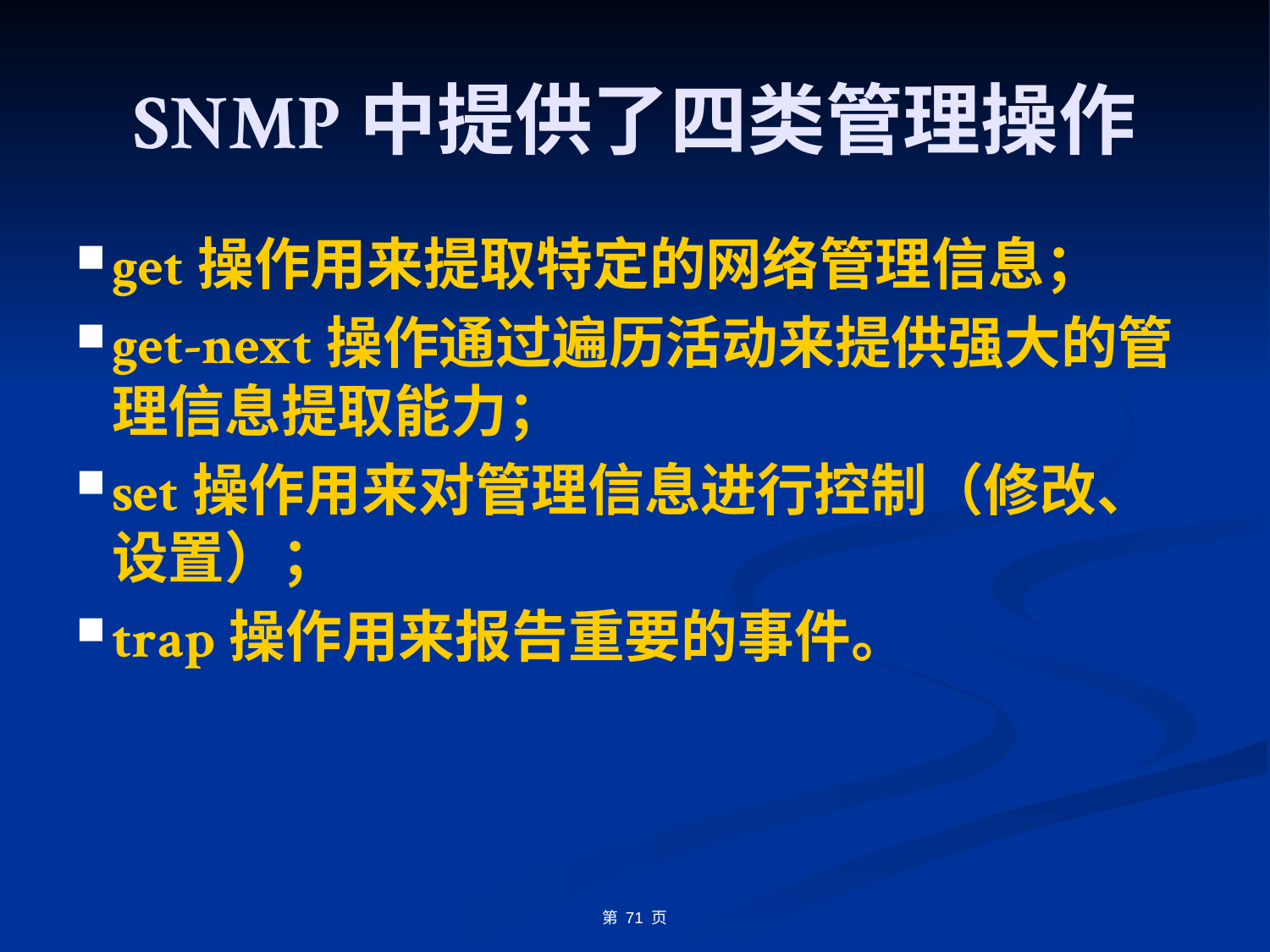

# SNMP中提供了四类管理操作
get操作用来提取特定的网络管理信息；
get-next操作通过遍历活动来提供强大的管理信息提取能力；
set操作用来对管理信息进行控制（修改、设置）；
trap操作用来报告重要的事件。
第 71 页